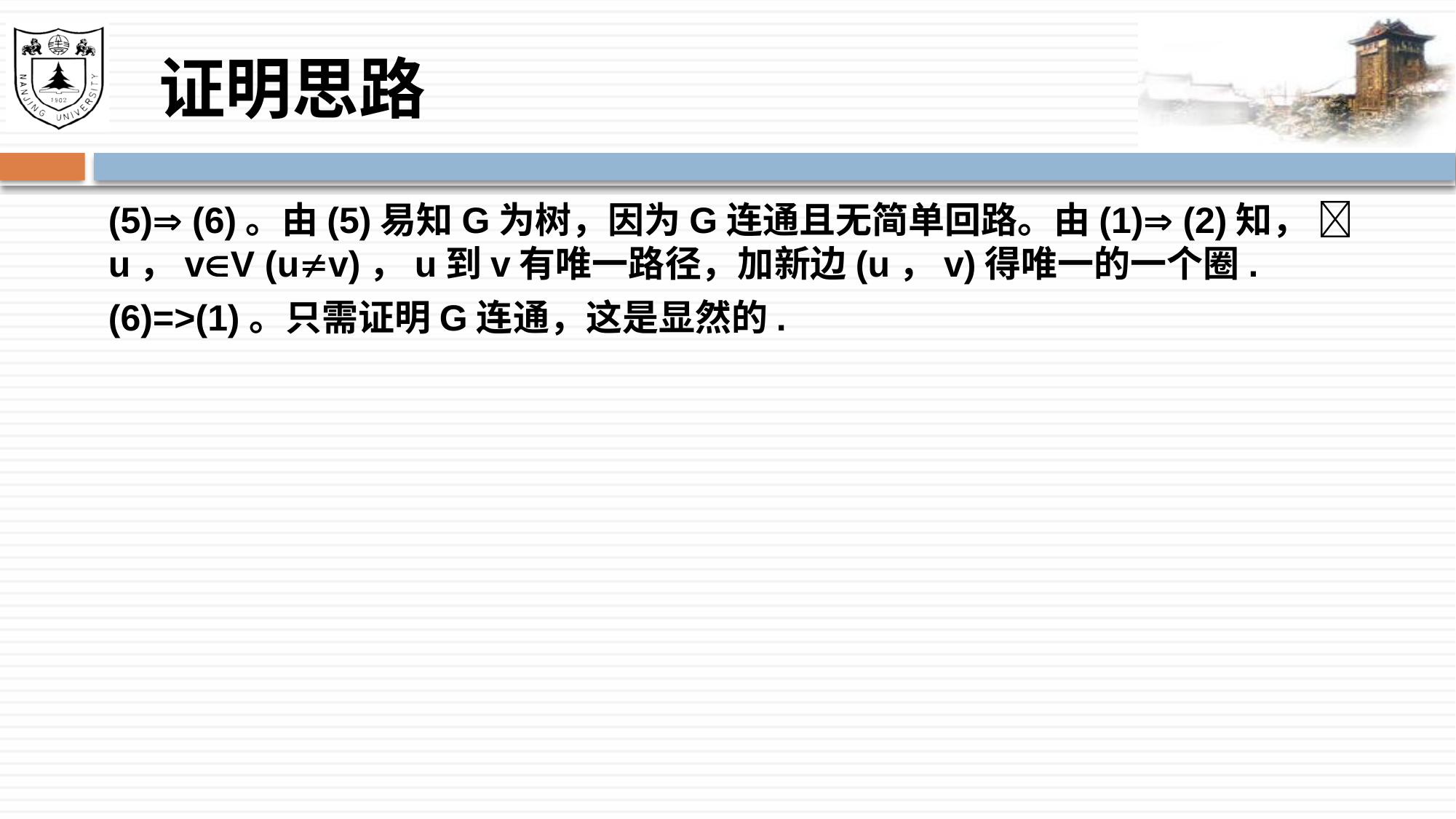

# 证明思路
(5)⇒ (6)。由(5)易知G为树，因为G连通且无简单回路。由(1)⇒ (2)知， ∀u，v∈V (u≠v)，u到v有唯一路径，加新边(u，v)得唯一的一个圈.
(6)=>(1)。只需证明G连通，这是显然的.